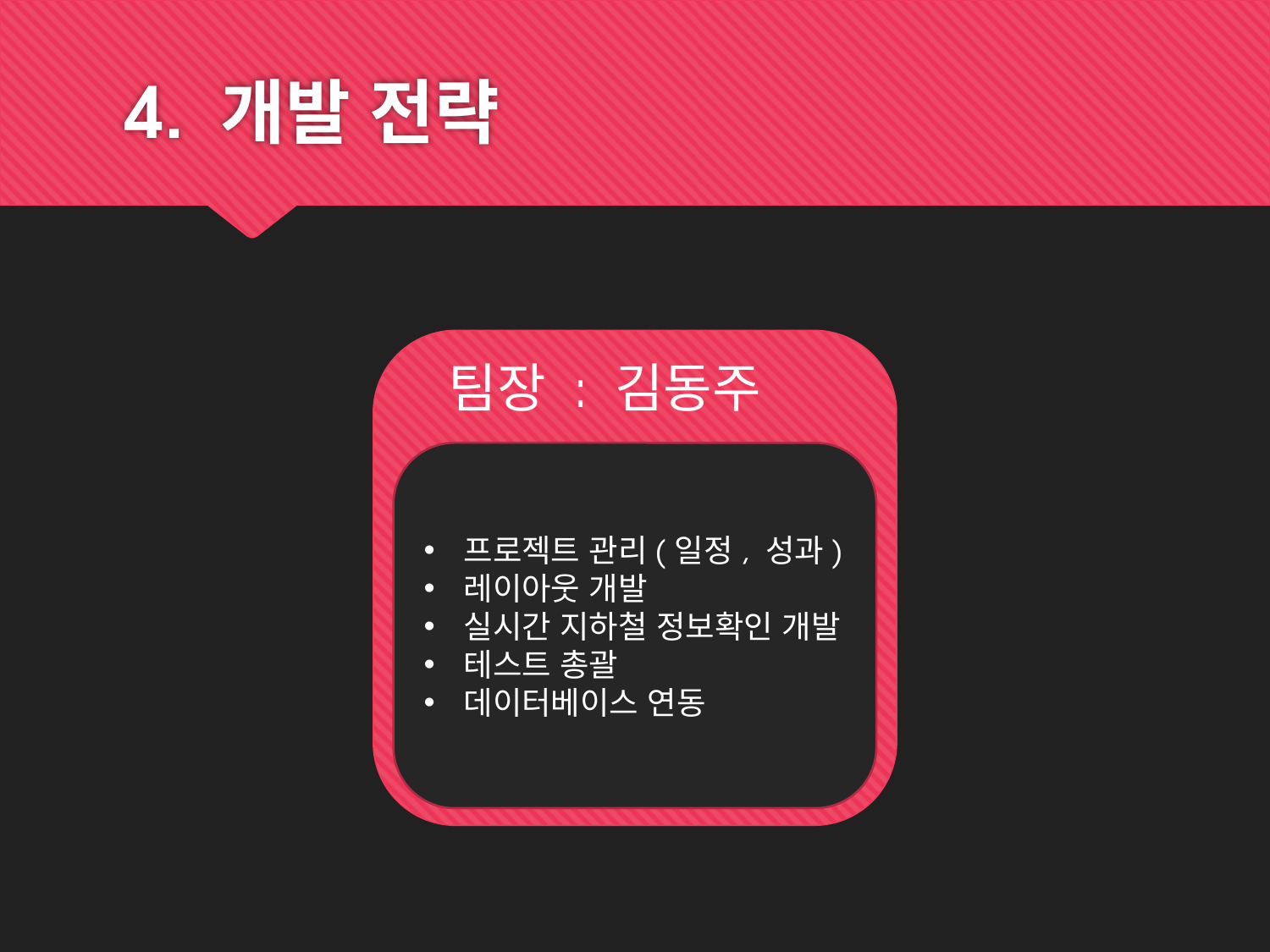

# 4. 개발 전략

팀장 : 김동주
프로젝트 관리(일정, 성과)
레이아웃 개발
실시간 지하철 정보확인 개발
테스트 총괄
데이터베이스 연동